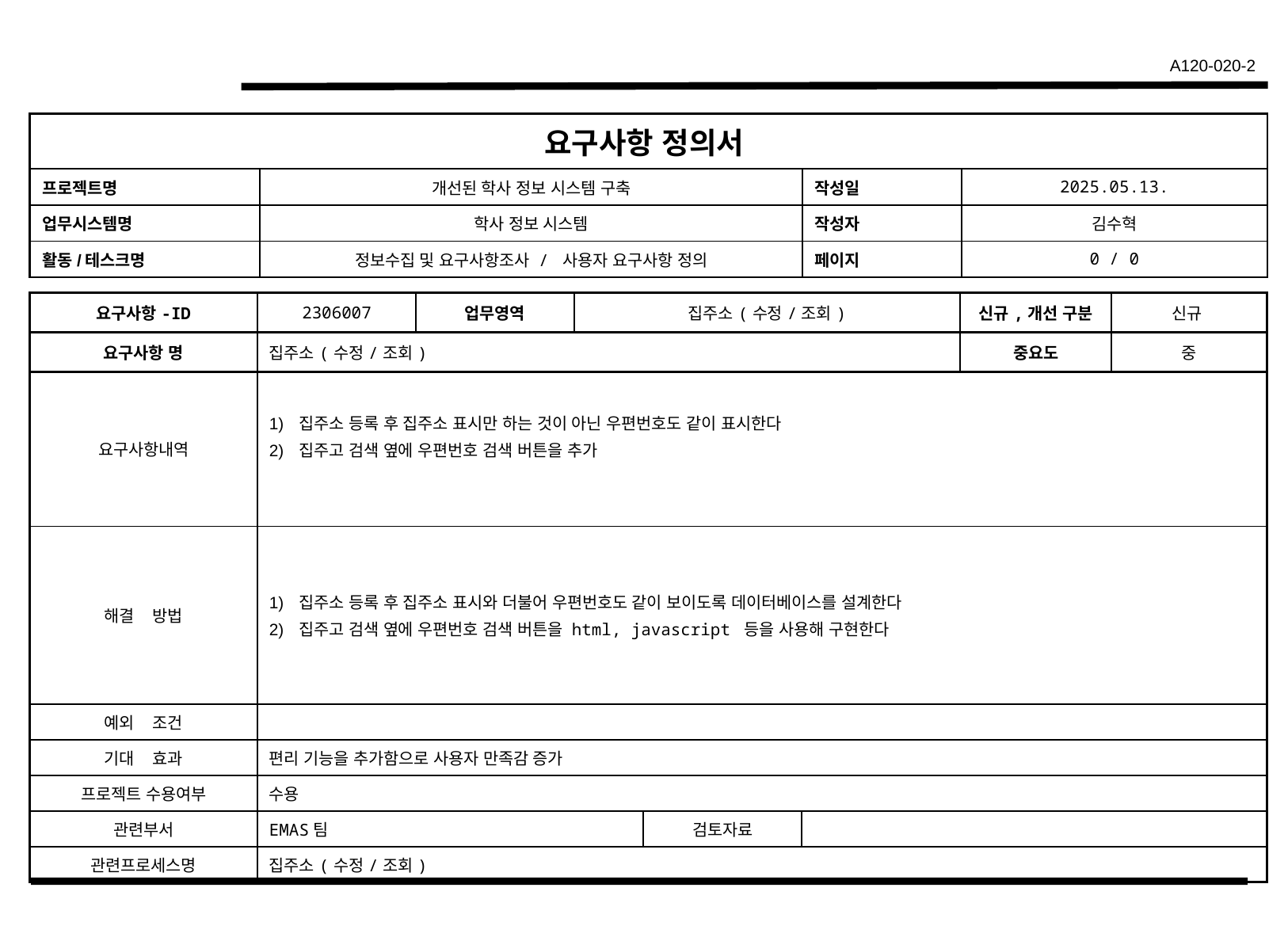

| 요구사항 정의서 |  |  |  |
| --- | --- | --- | --- |
| 프로젝트명 | 개선된 학사 정보 시스템 구축 | 작성일 | 2025.05.13. |
| 업무시스템명 | 학사 정보 시스템 | 작성자 | 김수혁 |
| 활동/테스크명 | 정보수집 및 요구사항조사 / 사용자 요구사항 정의 | 페이지 | 0 / 0 |
| 요구사항-ID | 2306007 | 업무영역 | 집주소(수정/조회) |  |  | 신규,개선 구분 | 신규 |
| --- | --- | --- | --- | --- | --- | --- | --- |
| 요구사항 명 | 집주소(수정/조회) |  |  |  |  | 중요도 | 중 |
| 요구사항내역 | 집주소 등록 후 집주소 표시만 하는 것이 아닌 우편번호도 같이 표시한다 집주고 검색 옆에 우편번호 검색 버튼을 추가 |  |  |  |  |  |  |
| 해결 방법 | 집주소 등록 후 집주소 표시와 더불어 우편번호도 같이 보이도록 데이터베이스를 설계한다 집주고 검색 옆에 우편번호 검색 버튼을 html, javascript 등을 사용해 구현한다 |  |  |  |  |  |  |
| 예외 조건 |  |  |  |  |  |  |  |
| 기대 효과 | 편리 기능을 추가함으로 사용자 만족감 증가 |  |  |  |  |  |  |
| 프로젝트 수용여부 | 수용 |  |  |  |  |  |  |
| 관련부서 | EMAS팀 |  |  | 검토자료 |  |  |  |
| 관련프로세스명 | 집주소(수정/조회) |  |  |  |  |  |  |